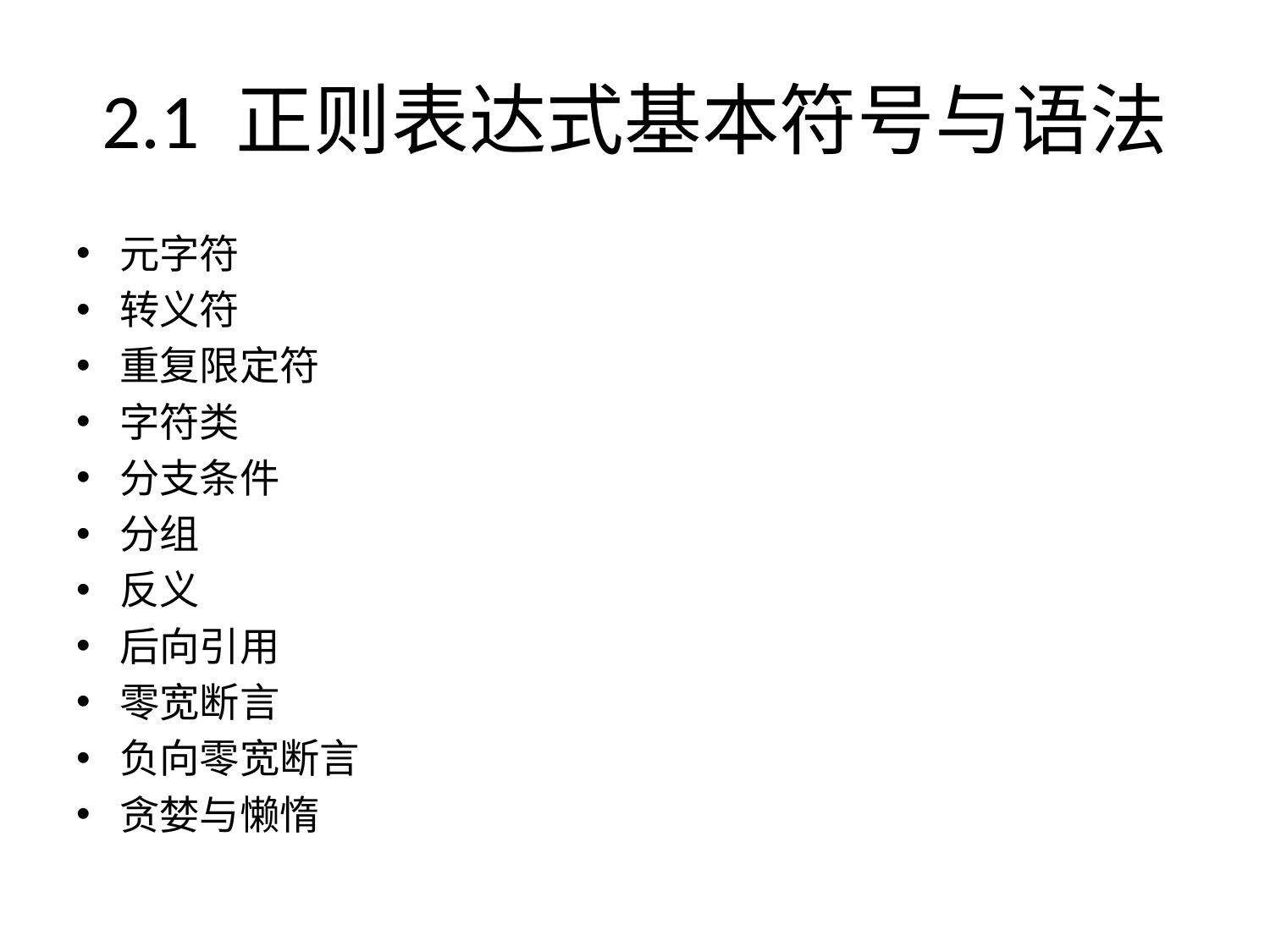

# 2.1 正则表达式基本符号与语法
元字符
转义符
重复限定符
字符类
分支条件
分组
反义
后向引用
零宽断言
负向零宽断言
贪婪与懒惰